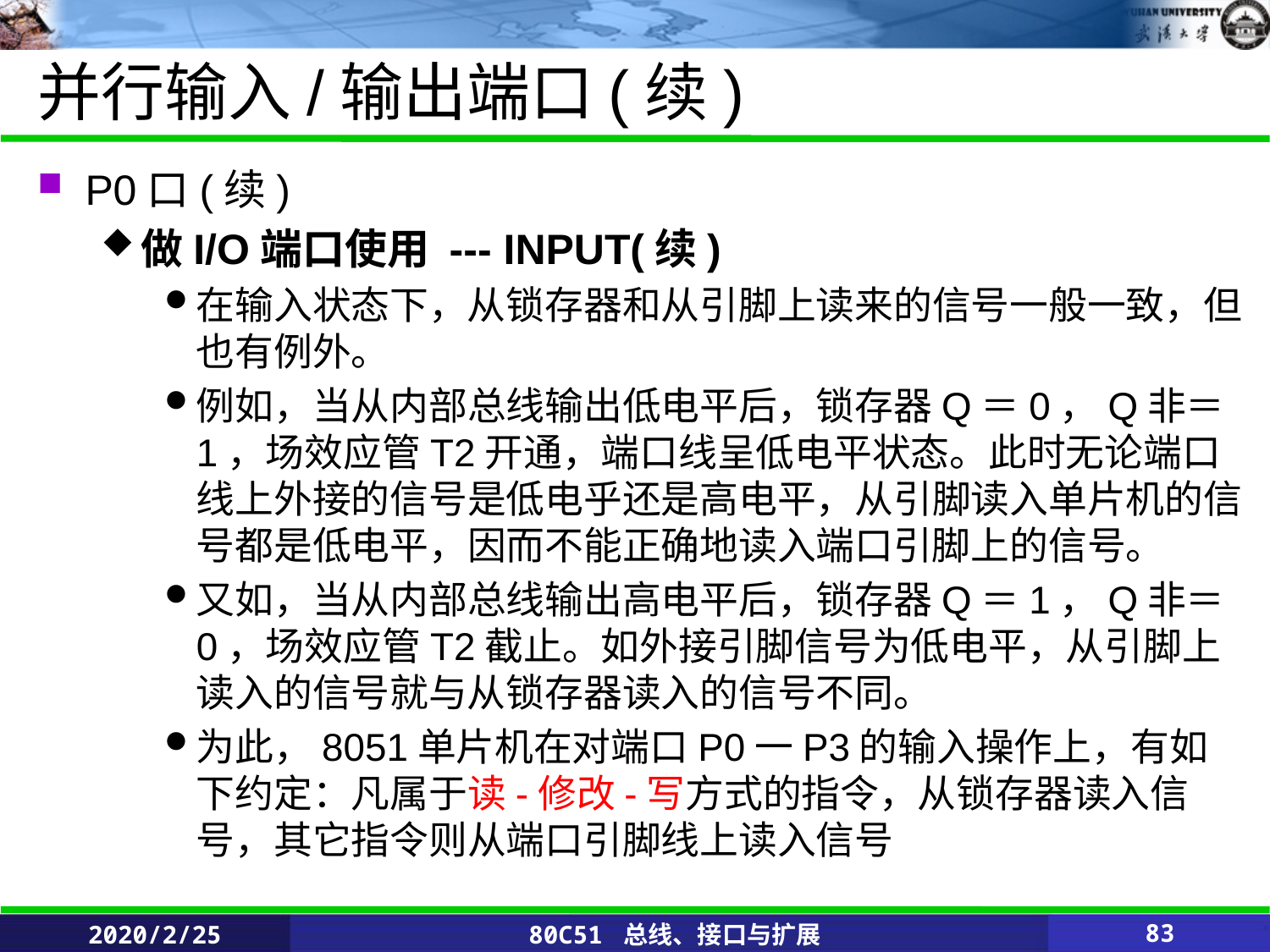

# 并行输入/输出端口(续)
P0口(续)
做I/O端口使用 --- INPUT(续)
在输入状态下，从锁存器和从引脚上读来的信号一般一致，但也有例外。
例如，当从内部总线输出低电平后，锁存器Q＝0，Q非＝1，场效应管T2开通，端口线呈低电平状态。此时无论端口线上外接的信号是低电乎还是高电平，从引脚读入单片机的信号都是低电平，因而不能正确地读入端口引脚上的信号。
又如，当从内部总线输出高电平后，锁存器Q＝1，Q非＝0，场效应管T2截止。如外接引脚信号为低电平，从引脚上读入的信号就与从锁存器读入的信号不同。
为此，8051单片机在对端口P0一P3的输入操作上，有如下约定：凡属于读-修改-写方式的指令，从锁存器读入信号，其它指令则从端口引脚线上读入信号
2020/2/25
80C51 总线、接口与扩展
83